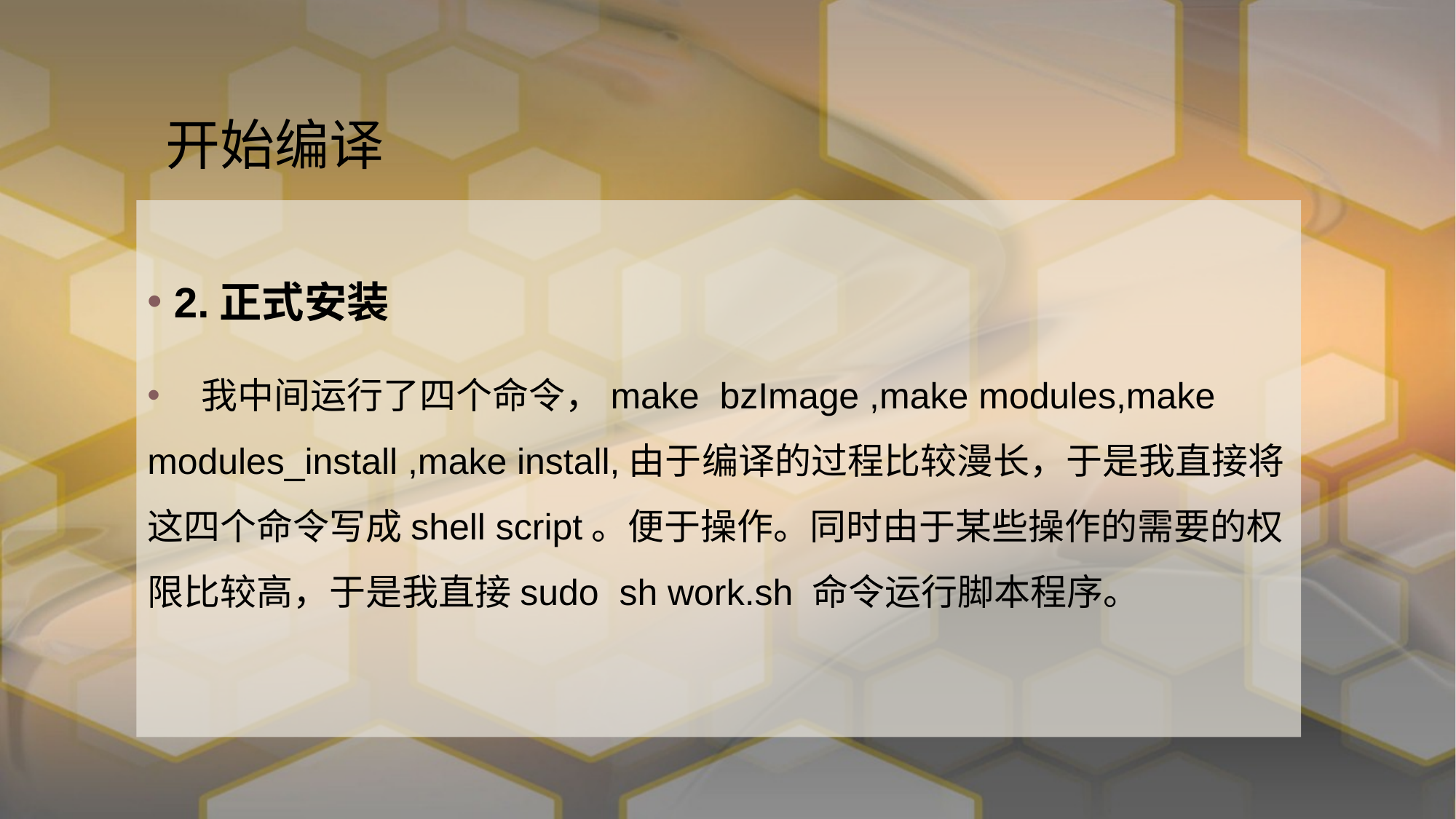

# 开始编译

2.正式安装
    我中间运行了四个命令，make  bzImage ,make modules,make modules_install ,make install,由于编译的过程比较漫长，于是我直接将这四个命令写成shell script。便于操作。同时由于某些操作的需要的权限比较高，于是我直接sudo  sh work.sh 命令运行脚本程序。